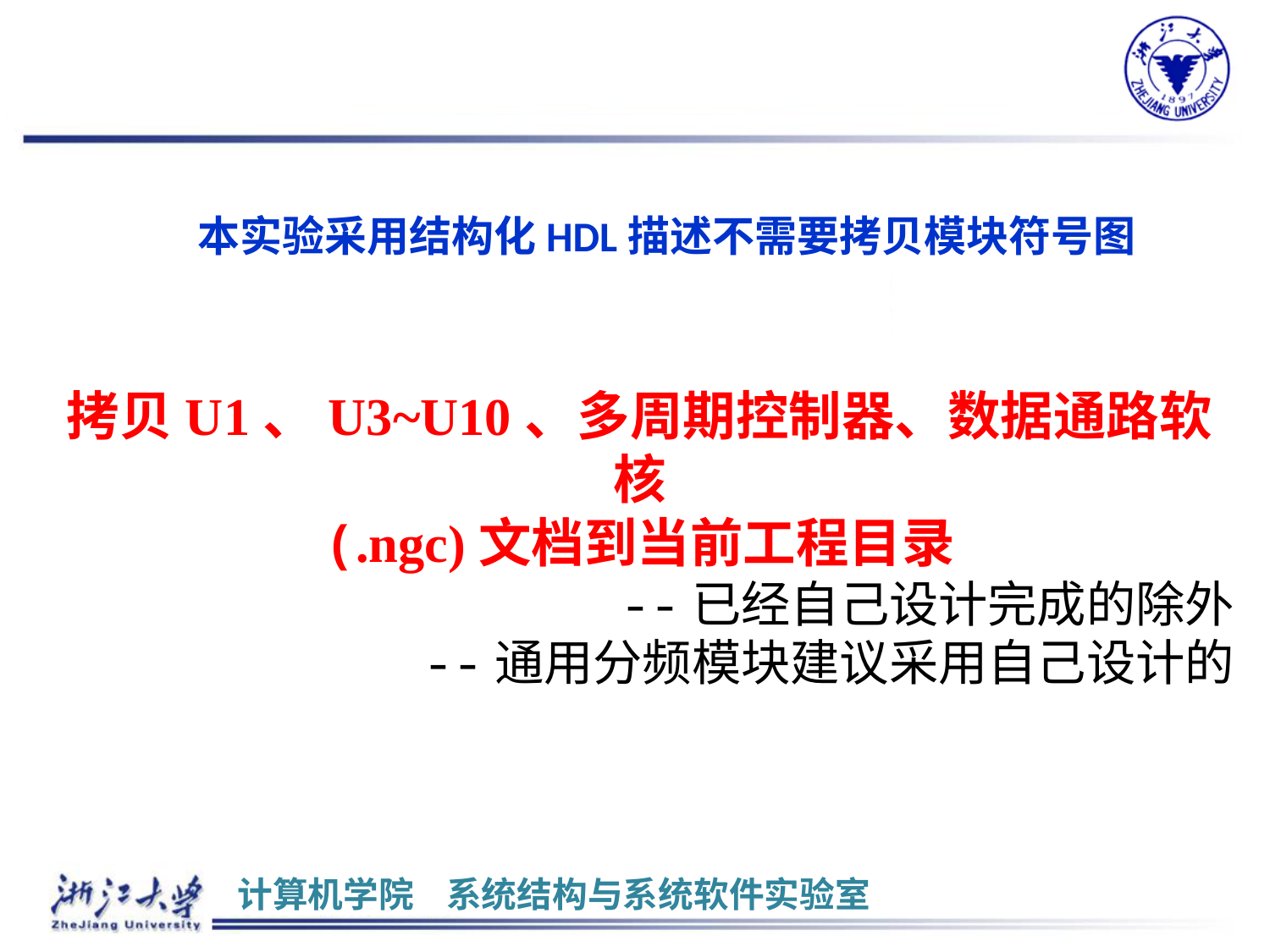

#
本实验采用结构化HDL描述不需要拷贝模块符号图
拷贝U1、U3~U10、多周期控制器、数据通路软核
(.ngc)文档到当前工程目录
--已经自己设计完成的除外
--通用分频模块建议采用自己设计的